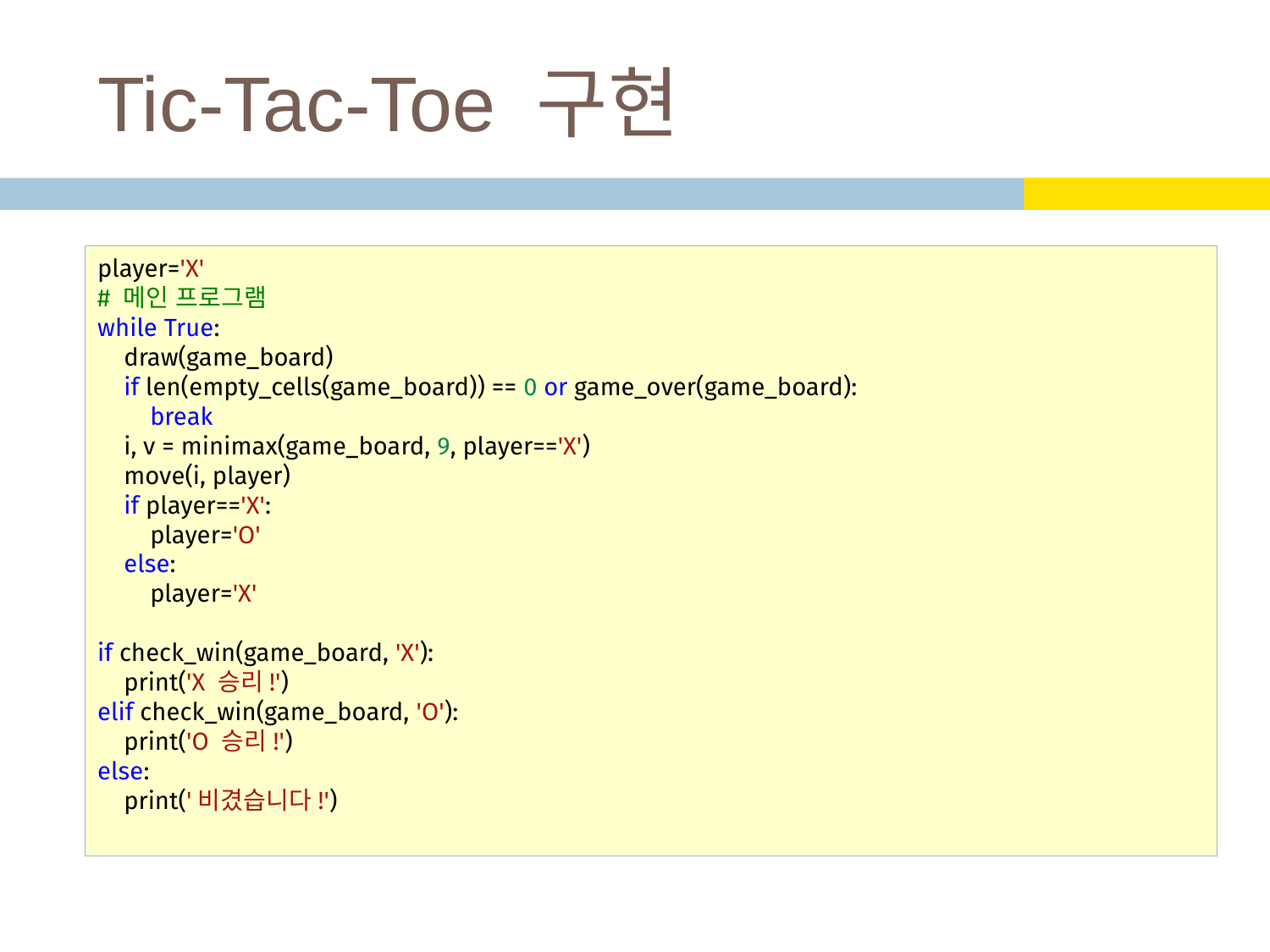

# Tic-Tac-Toe 구현
player='X'
# 메인 프로그램
while True:
    draw(game_board)
    if len(empty_cells(game_board)) == 0 or game_over(game_board):
        break
    i, v = minimax(game_board, 9, player=='X')
    move(i, player)
    if player=='X':
        player='O'
    else:
        player='X'
if check_win(game_board, 'X'):
    print('X 승리!')
elif check_win(game_board, 'O'):
    print('O 승리!')
else:
    print('비겼습니다!')